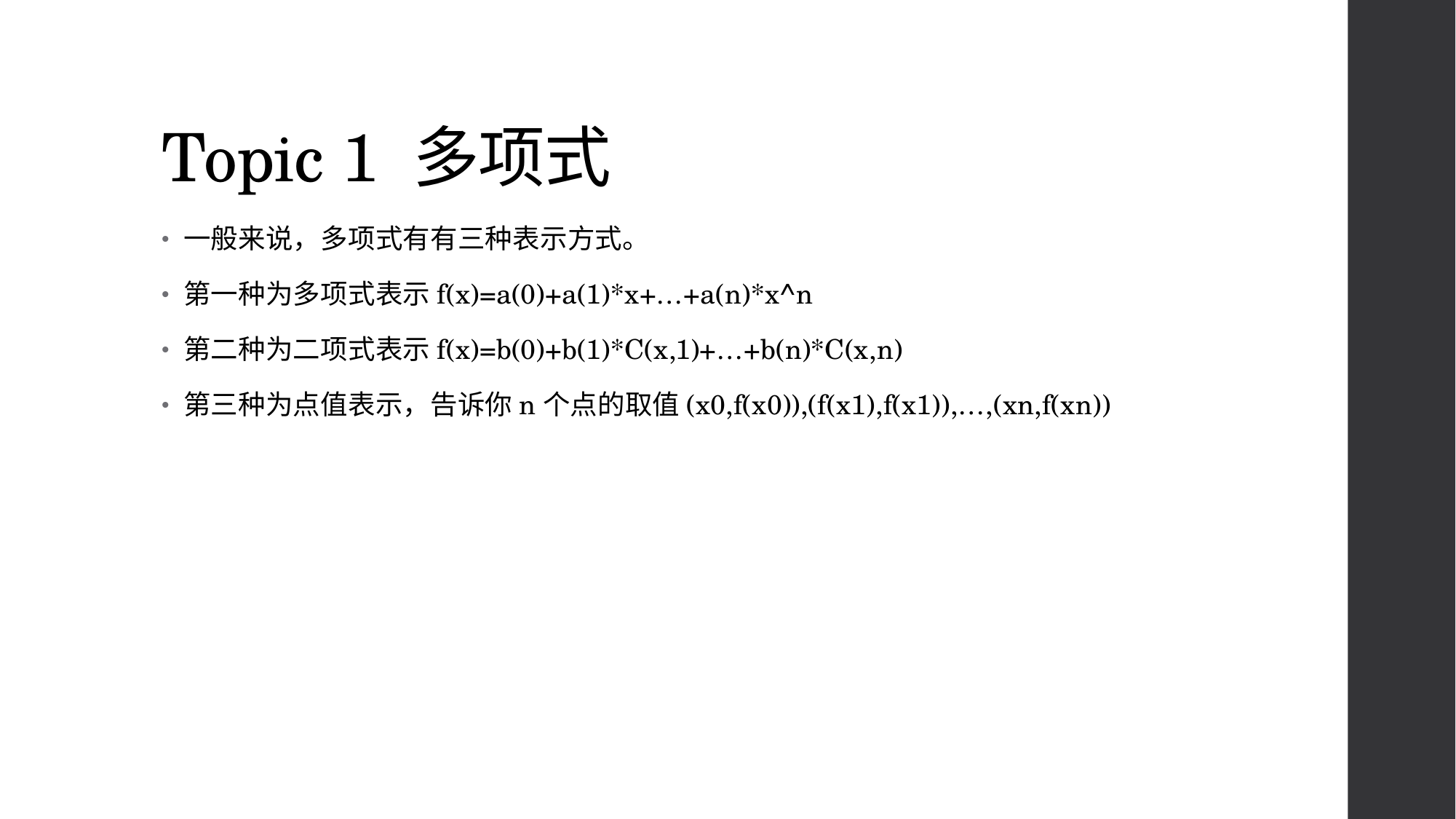

# Topic 1 多项式
一般来说，多项式有有三种表示方式。
第一种为多项式表示f(x)=a(0)+a(1)*x+…+a(n)*x^n
第二种为二项式表示f(x)=b(0)+b(1)*C(x,1)+…+b(n)*C(x,n)
第三种为点值表示，告诉你n个点的取值(x0,f(x0)),(f(x1),f(x1)),…,(xn,f(xn))